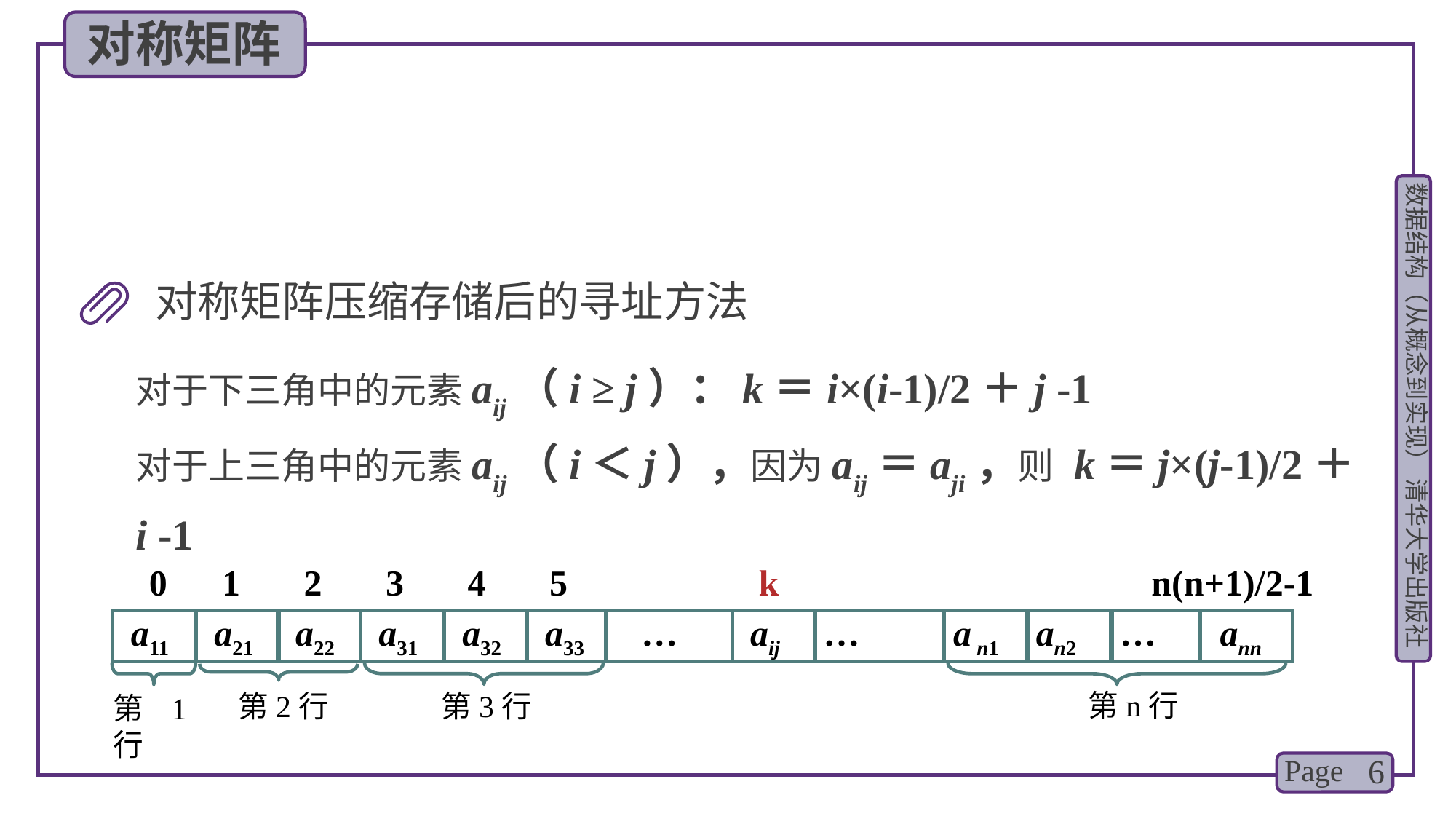

对称矩阵

 对称矩阵压缩存储后的寻址方法

对于下三角中的元素aij（i ≥ j）：k＝i×(i-1)/2＋j -1
对于上三角中的元素aij（i＜j），因为aij＝aji，则 k＝j×(j-1)/2＋i -1
0      1       2       3       4       5                     k                                         n(n+1)/2-1
  a11
  a21
  a22
  a31
  a32
  a33
    …

  aij
 …

 a n1
 an2
 …
  ann

第3行

第1行

  第n行

第2行